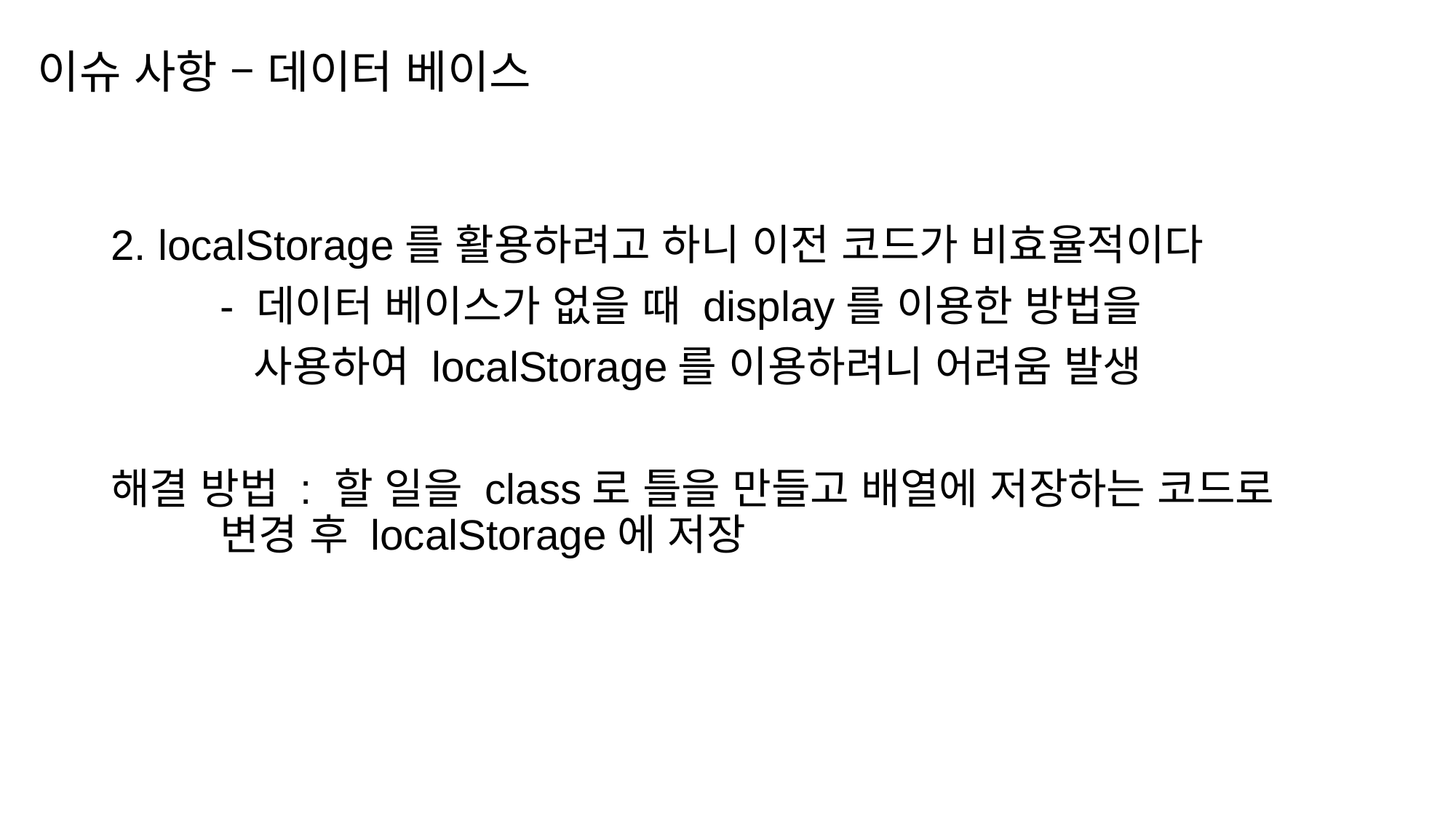

이슈 사항 – 데이터 베이스
2. localStorage를 활용하려고 하니 이전 코드가 비효율적이다
	- 데이터 베이스가 없을 때 display를 이용한 방법을
	  사용하여 localStorage를 이용하려니 어려움 발생

해결 방법 : 할 일을 class로 틀을 만들고 배열에 저장하는 코드로 		변경 후 localStorage에 저장